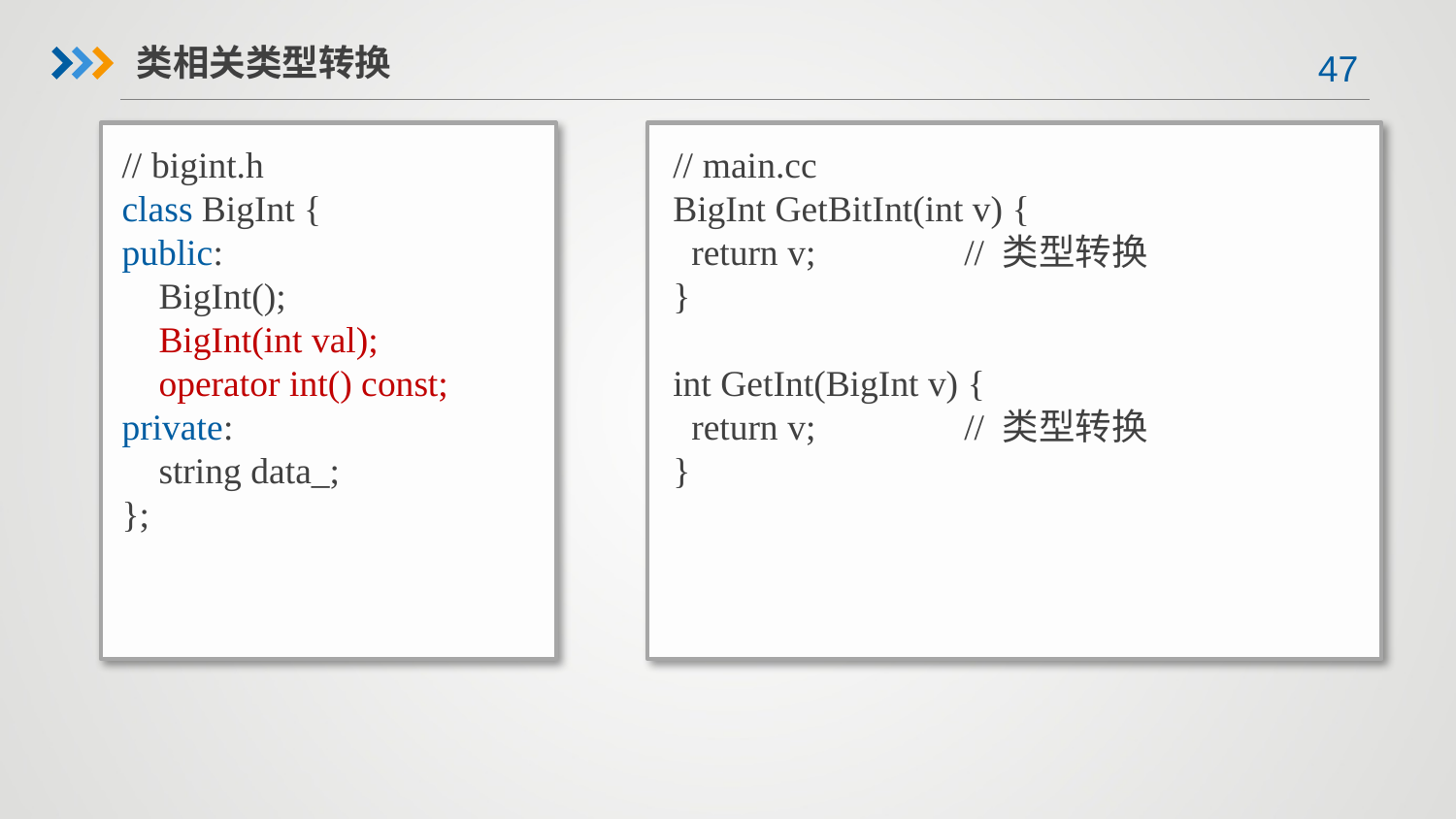

类相关类型转换

// bigint.h
class BigInt {
public:
    BigInt();
    BigInt(int val);
    operator int() const;
private:
    string data_;
};

// main.cc
BigInt GetBitInt(int v) {
  return v;		// 类型转换
}

int GetInt(BigInt v) {
  return v;		// 类型转换
}